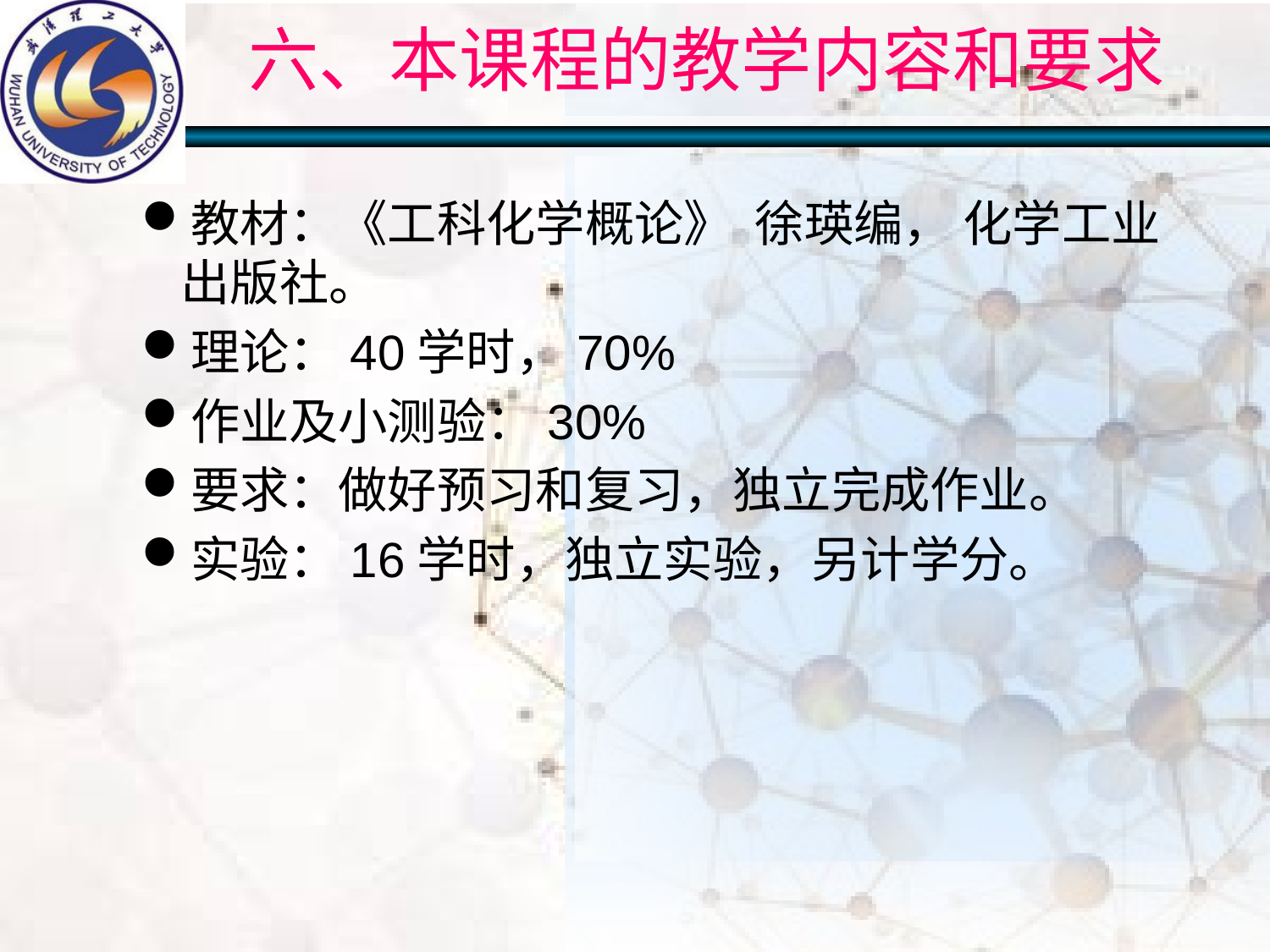

# 六、本课程的教学内容和要求
教材：《工科化学概论》  徐瑛编， 化学工业出版社。
理论：40学时，70%
作业及小测验：30%
要求：做好预习和复习，独立完成作业。
实验：16学时，独立实验，另计学分。